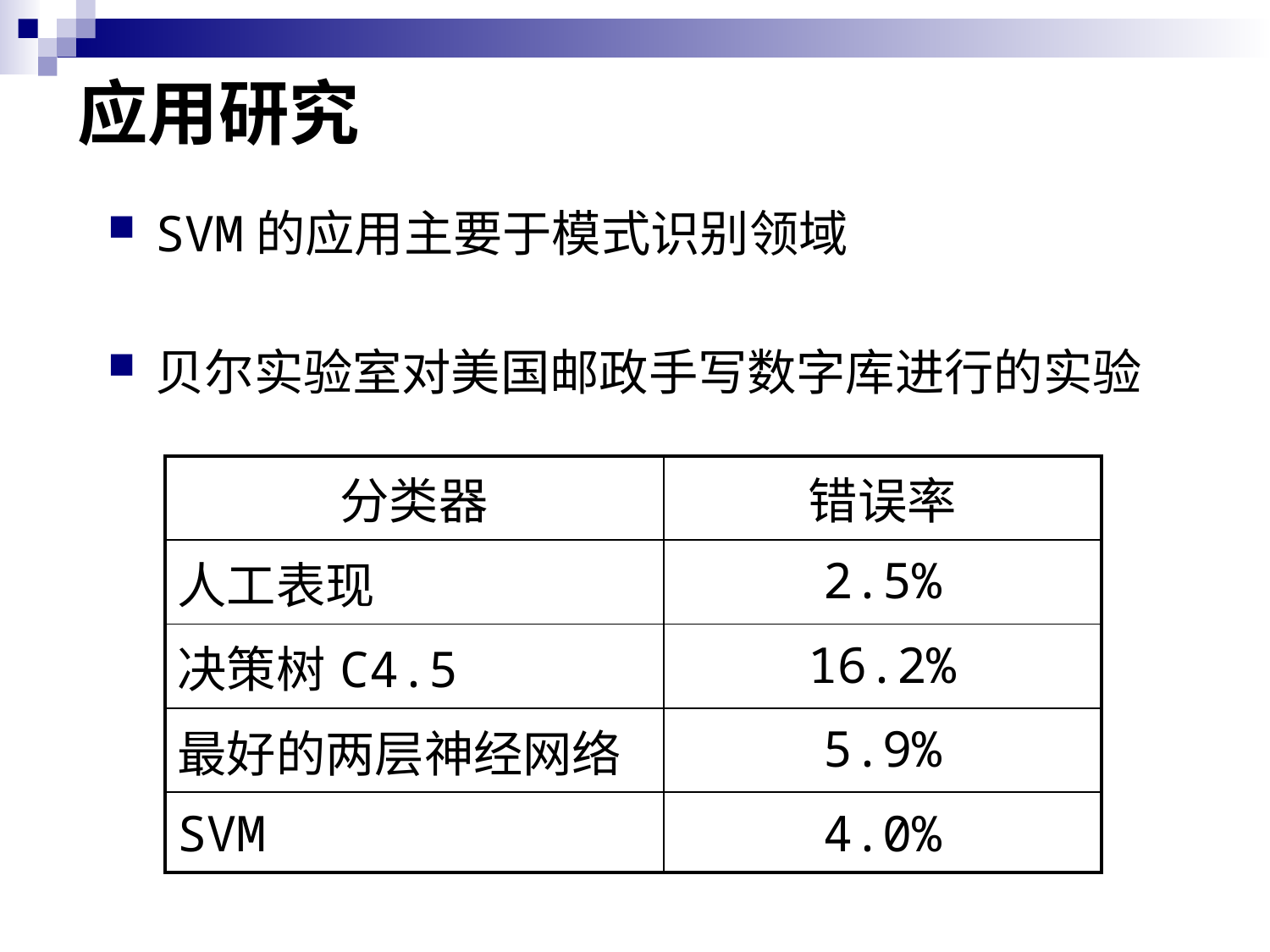

# 应用研究
SVM的应用主要于模式识别领域

贝尔实验室对美国邮政手写数字库进行的实验
| 分类器 | 错误率 |
| --- | --- |
| 人工表现 | 2.5% |
| 决策树C4.5 | 16.2% |
| 最好的两层神经网络 | 5.9% |
| SVM | 4.0% |